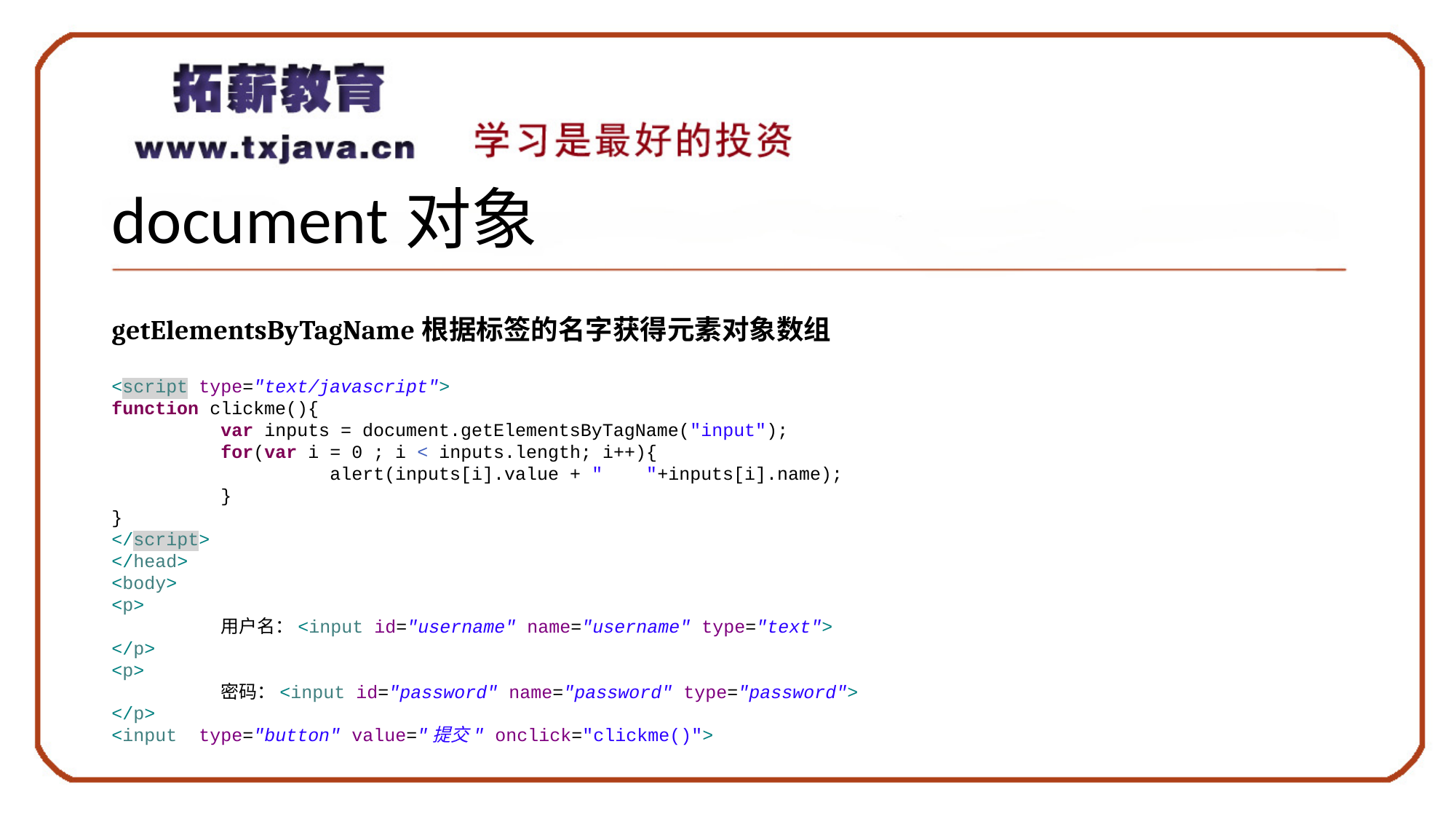

# document对象
getElementsByTagName根据标签的名字获得元素对象数组
<script type="text/javascript">
function clickme(){
	var inputs = document.getElementsByTagName("input");
	for(var i = 0 ; i < inputs.length; i++){
		alert(inputs[i].value + "    "+inputs[i].name);
	}
}
</script>
</head>
<body>
<p>
	用户名：<input id="username" name="username" type="text">
</p>
<p>
	密码：<input id="password" name="password" type="password">
</p>
<input  type="button" value="提交" onclick="clickme()">